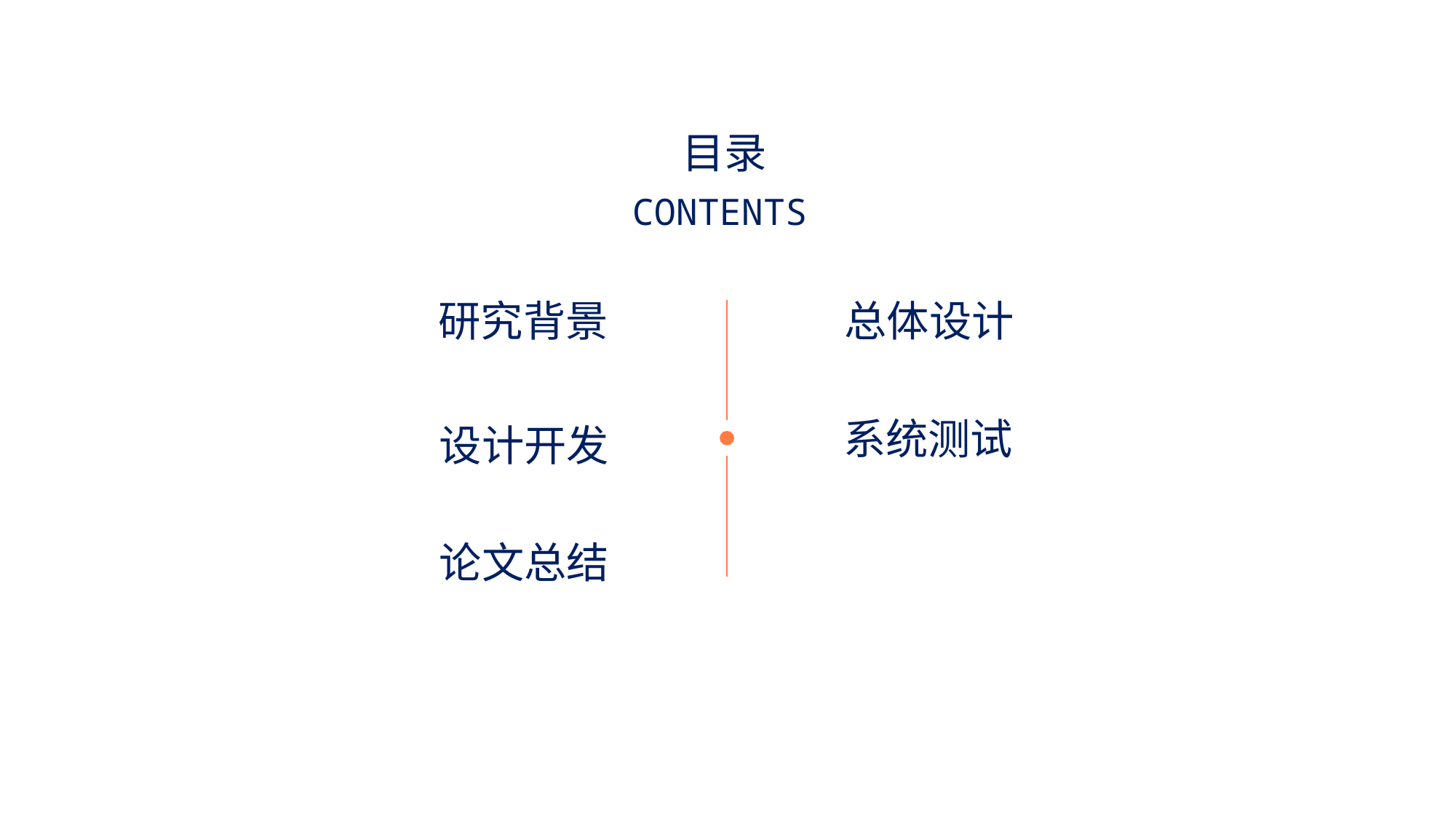

目录
CONTENTS
研究背景
总体设计

系统测试
论文总结
设计开发